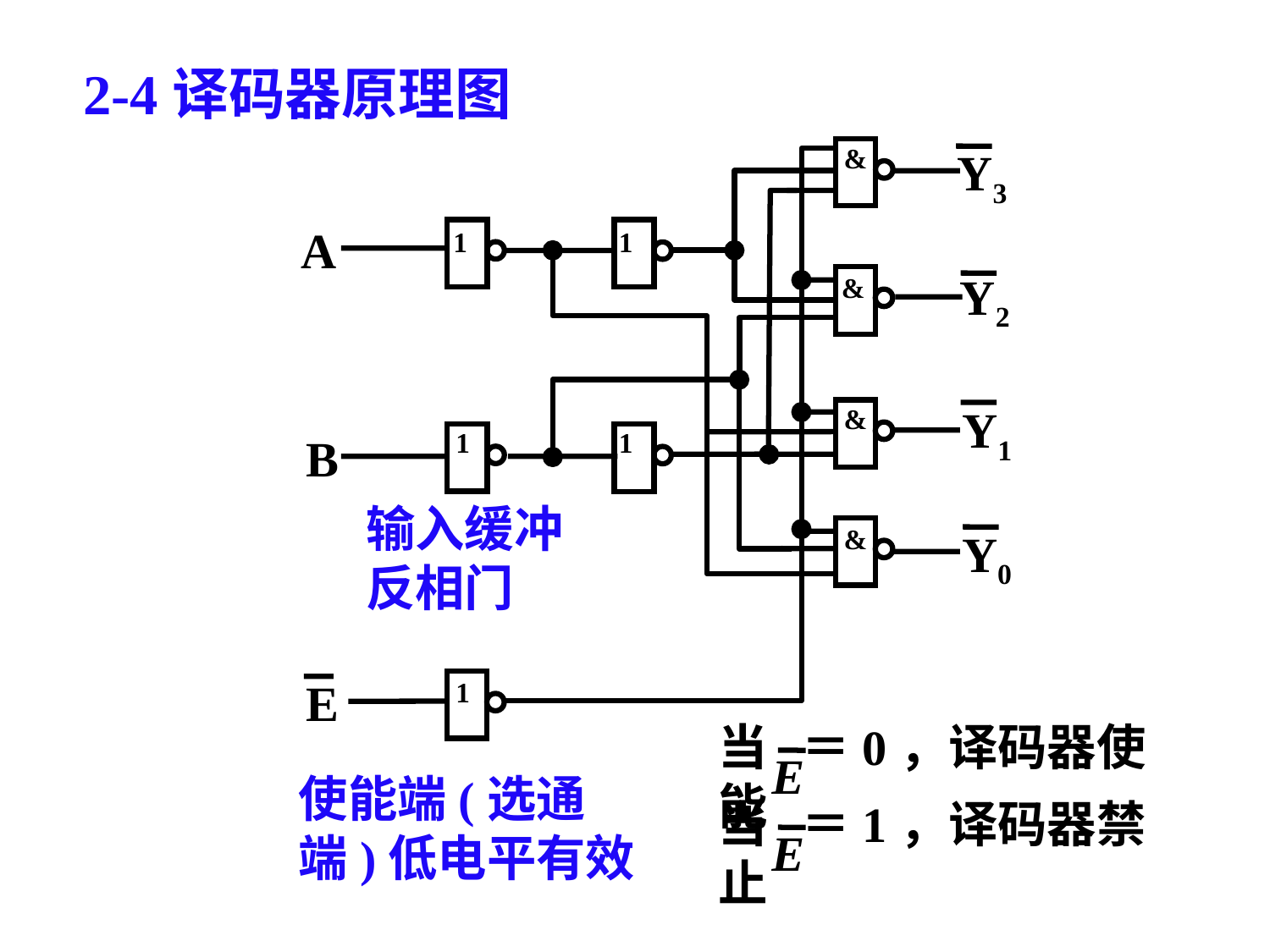

# 2-4译码器原理图
&
Y3

A

Y2

Y1

B

Y0

E

1
1
&
&
1
1
输入缓冲反相门
&
1

当   ＝0，译码器使能
E

当   ＝1，译码器禁止
E

使能端(选通端)低电平有效